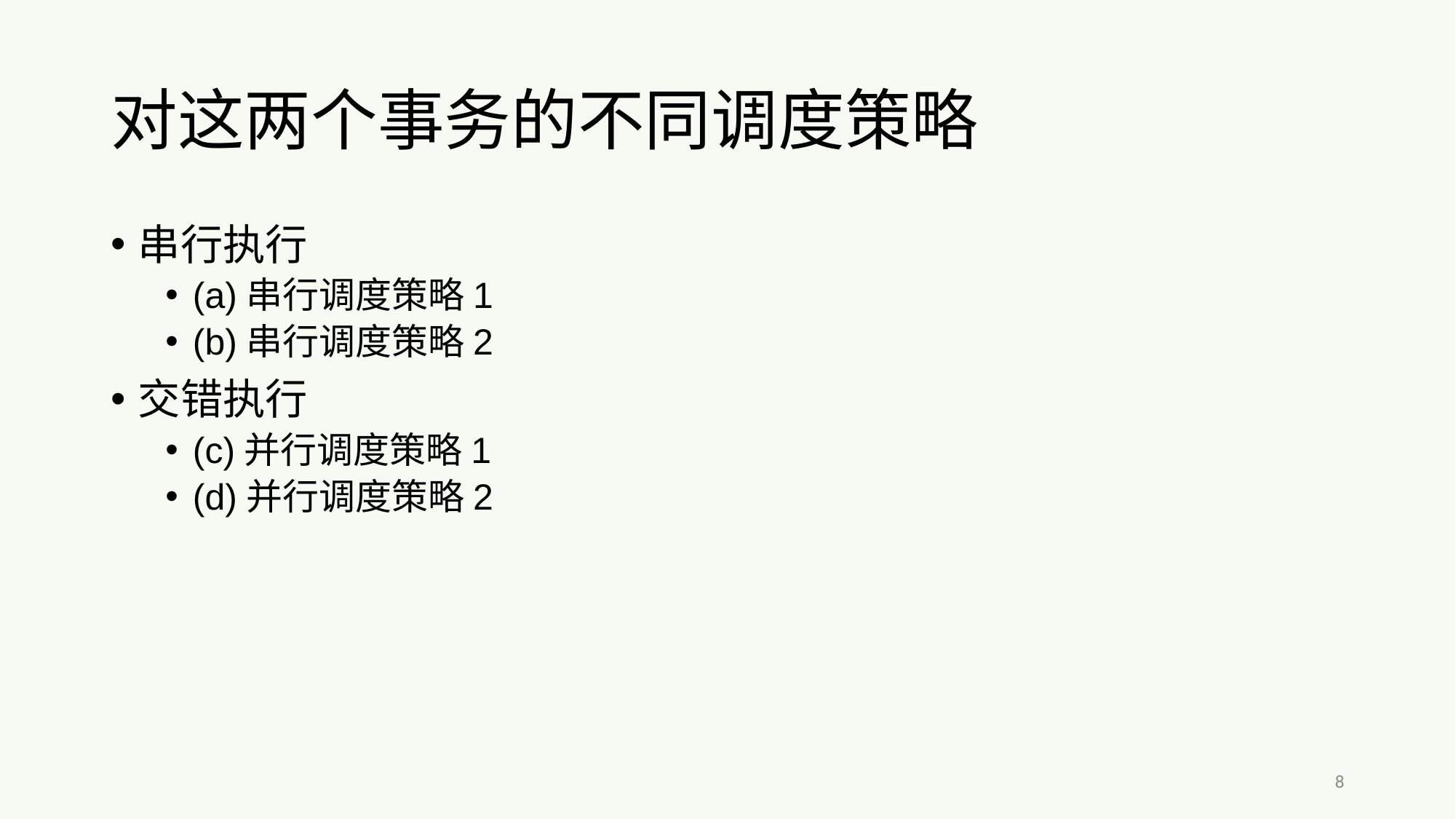

# 对这两个事务的不同调度策略
串行执行
(a)串行调度策略1
(b)串行调度策略2
交错执行
(c)并行调度策略1
(d)并行调度策略2

8